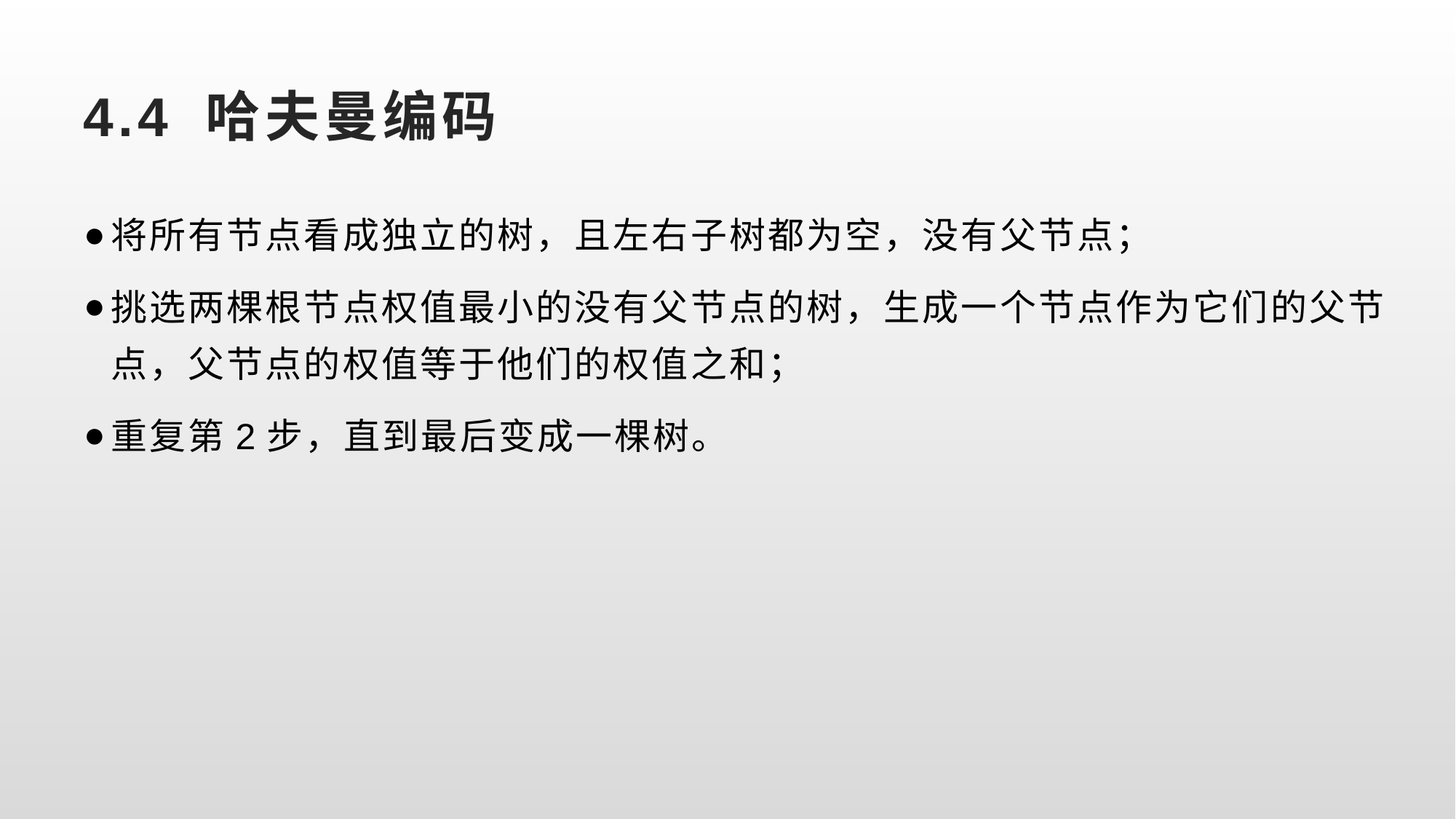

# 4.4 哈夫曼编码
将所有节点看成独立的树，且左右子树都为空，没有父节点；
挑选两棵根节点权值最小的没有父节点的树，生成一个节点作为它们的父节点，父节点的权值等于他们的权值之和；
重复第2步，直到最后变成一棵树。

5